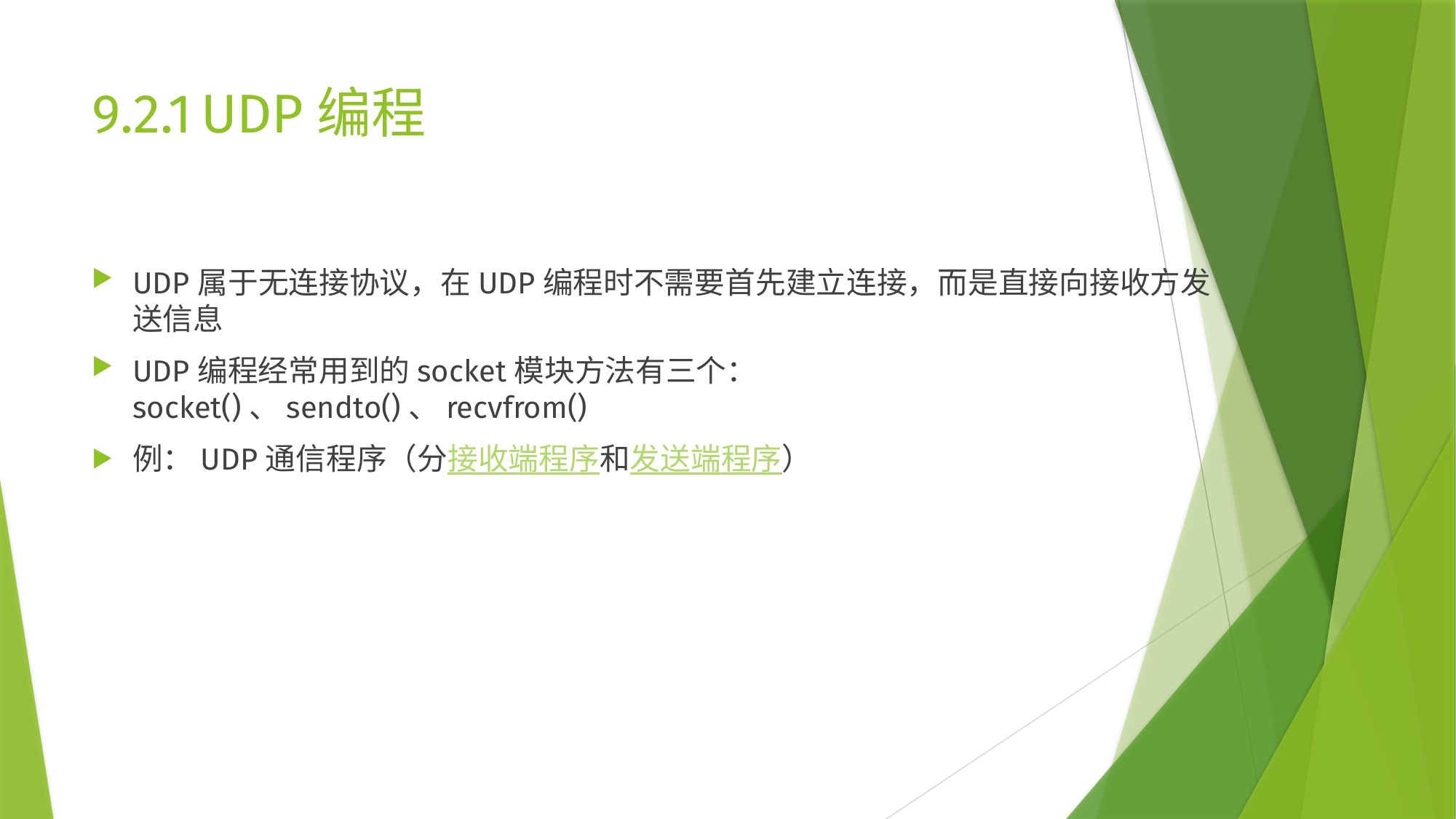

# 9.2.1	UDP编程
UDP属于无连接协议，在UDP编程时不需要首先建立连接，而是直接向接收方发送信息
UDP编程经常用到的socket模块方法有三个：socket()、sendto()、recvfrom()
例：UDP通信程序（分接收端程序和发送端程序）